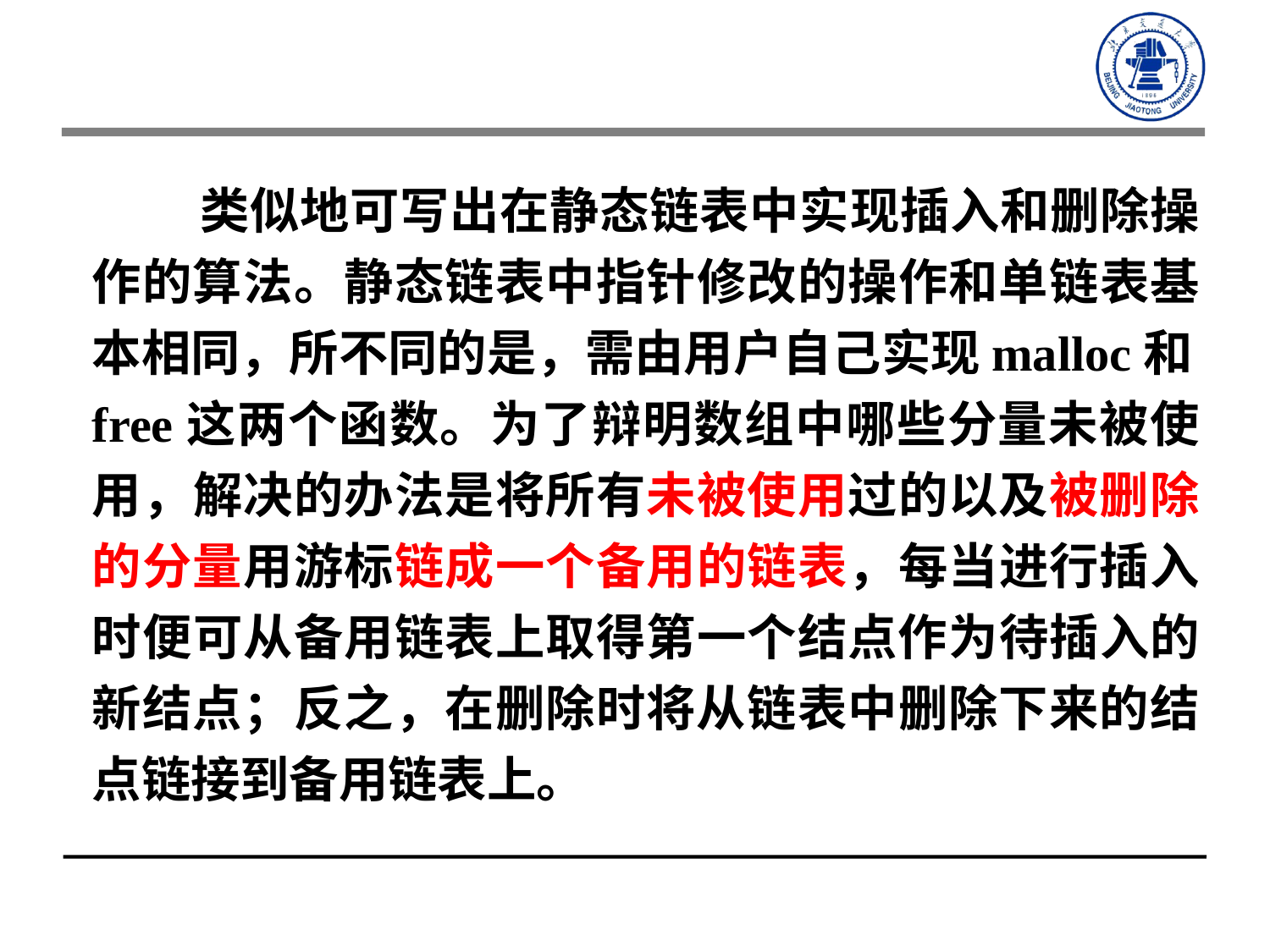

类似地可写出在静态链表中实现插入和删除操作的算法。静态链表中指针修改的操作和单链表基本相同，所不同的是，需由用户自己实现malloc和free这两个函数。为了辩明数组中哪些分量未被使用，解决的办法是将所有未被使用过的以及被删除的分量用游标链成一个备用的链表，每当进行插入时便可从备用链表上取得第一个结点作为待插入的新结点；反之，在删除时将从链表中删除下来的结点链接到备用链表上。